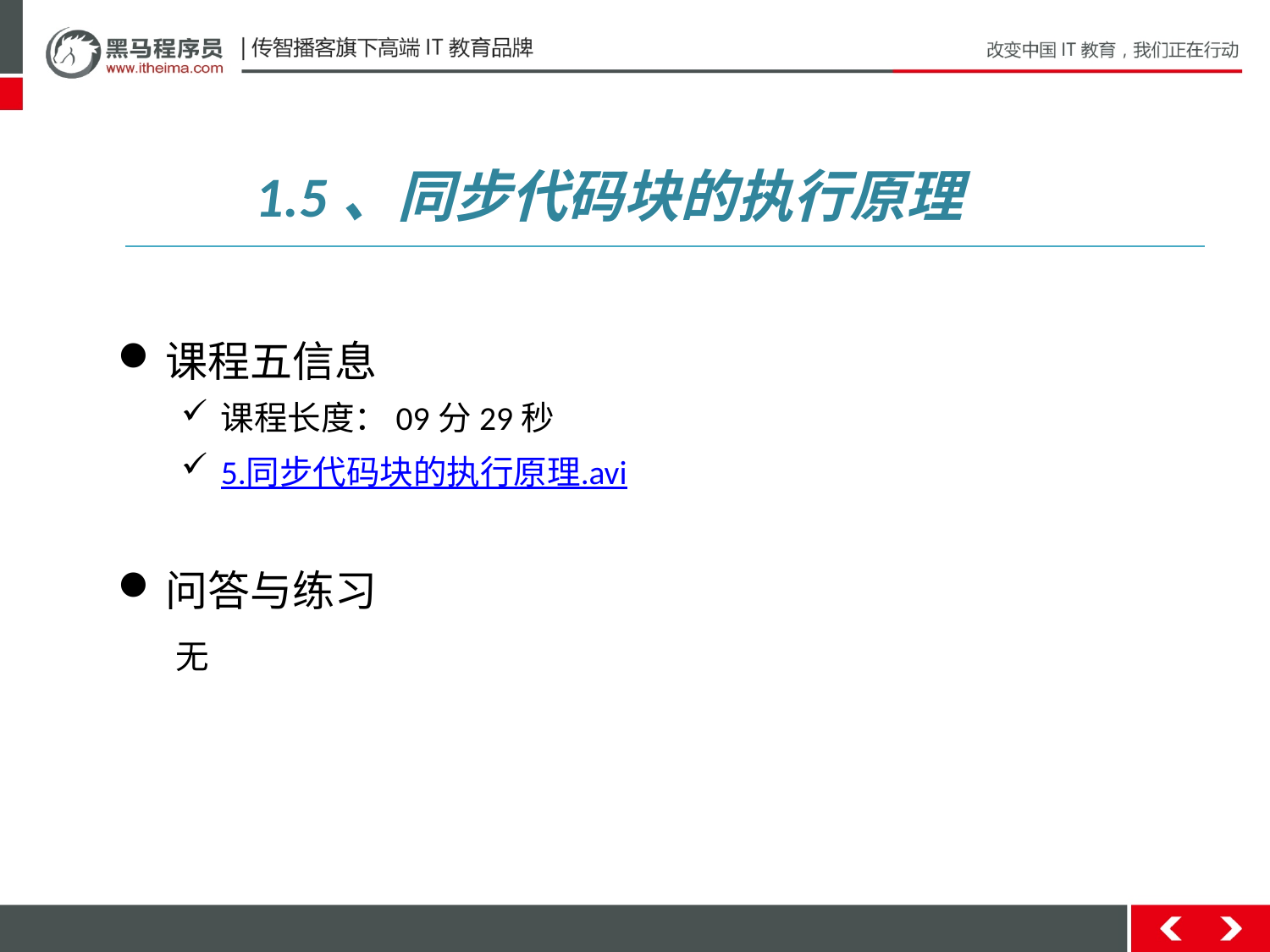

1.5、同步代码块的执行原理

课程五信息
课程长度：09分29秒
5.同步代码块的执行原理.avi

问答与练习
     无